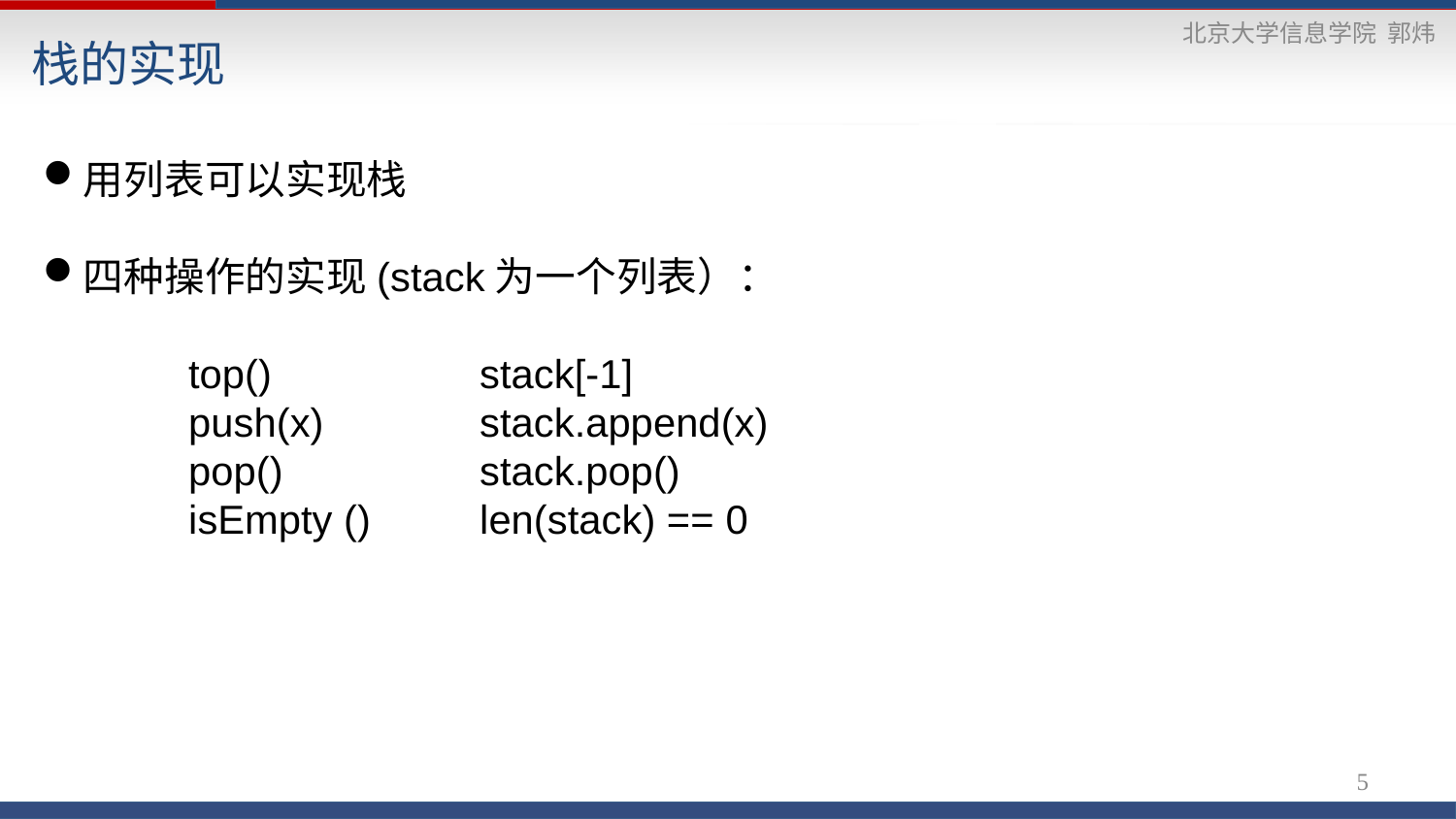

栈的实现

用列表可以实现栈

四种操作的实现(stack为一个列表）：

	top()		stack[-1]
	push(x)		stack.append(x)
	pop()		stack.pop()
	isEmpty ()	len(stack) == 0

5